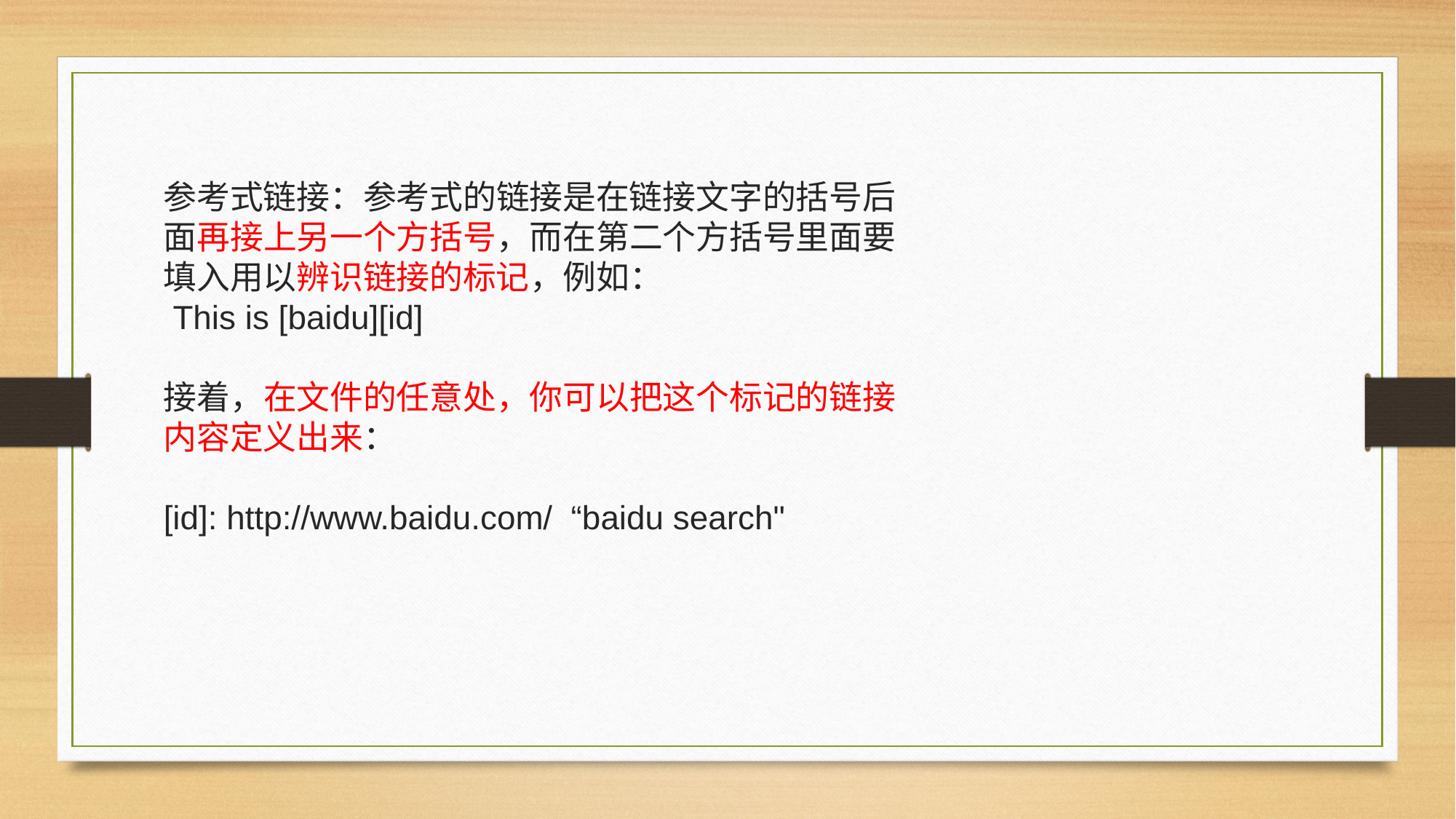

参考式链接：参考式的链接是在链接文字的括号后面再接上另一个方括号，而在第二个方括号里面要填入用以辨识链接的标记，例如：
 This is [baidu][id]

接着，在文件的任意处，你可以把这个标记的链接内容定义出来：

[id]: http://www.baidu.com/  “baidu search"